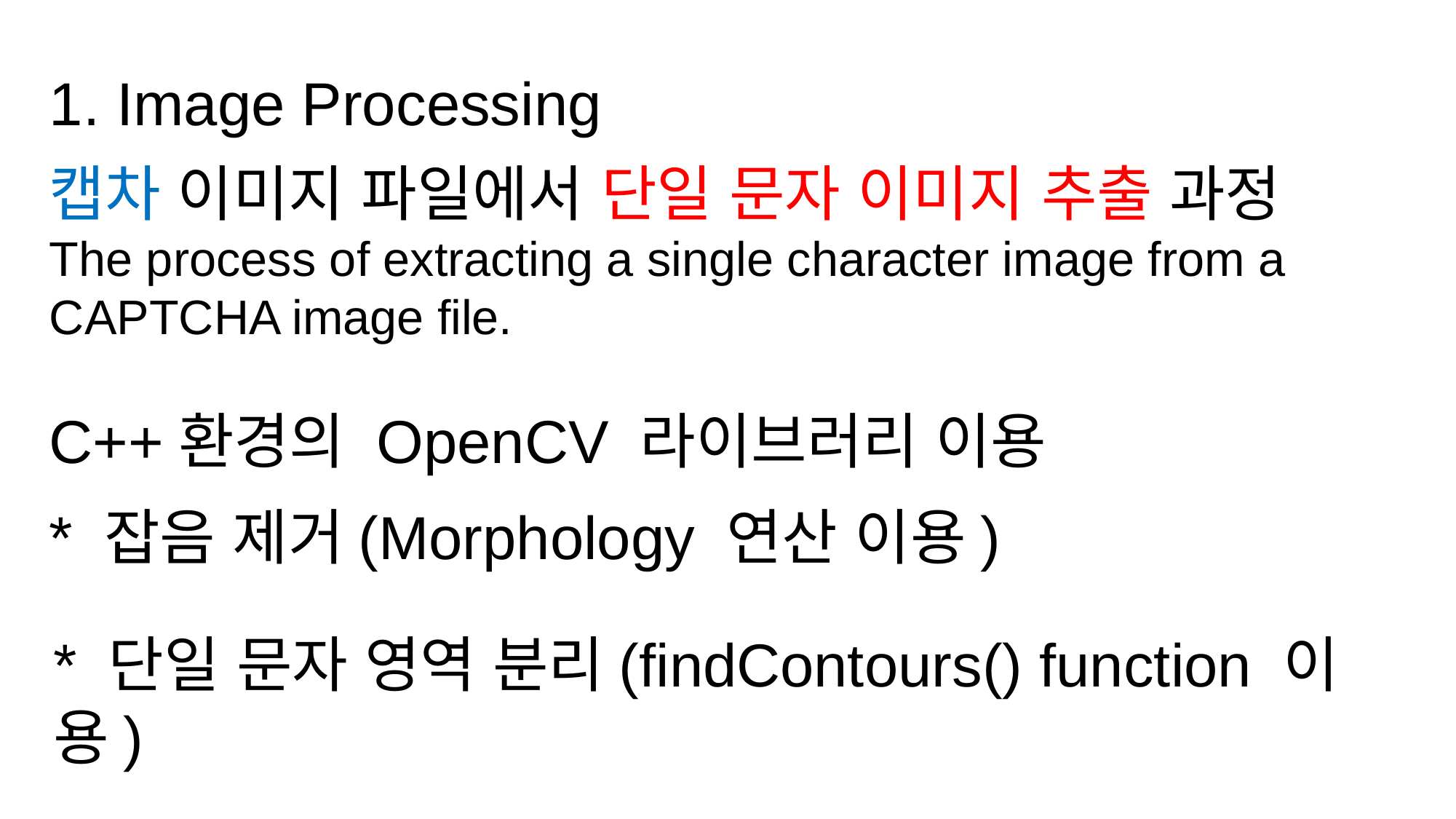

1. Image Processing

캡차 이미지 파일에서 단일 문자 이미지 추출 과정
The process of extracting a single character image from a CAPTCHA image file.
C++환경의 OpenCV 라이브러리 이용
* 잡음 제거(Morphology 연산 이용)
* 단일 문자 영역 분리(findContours() function 이용)